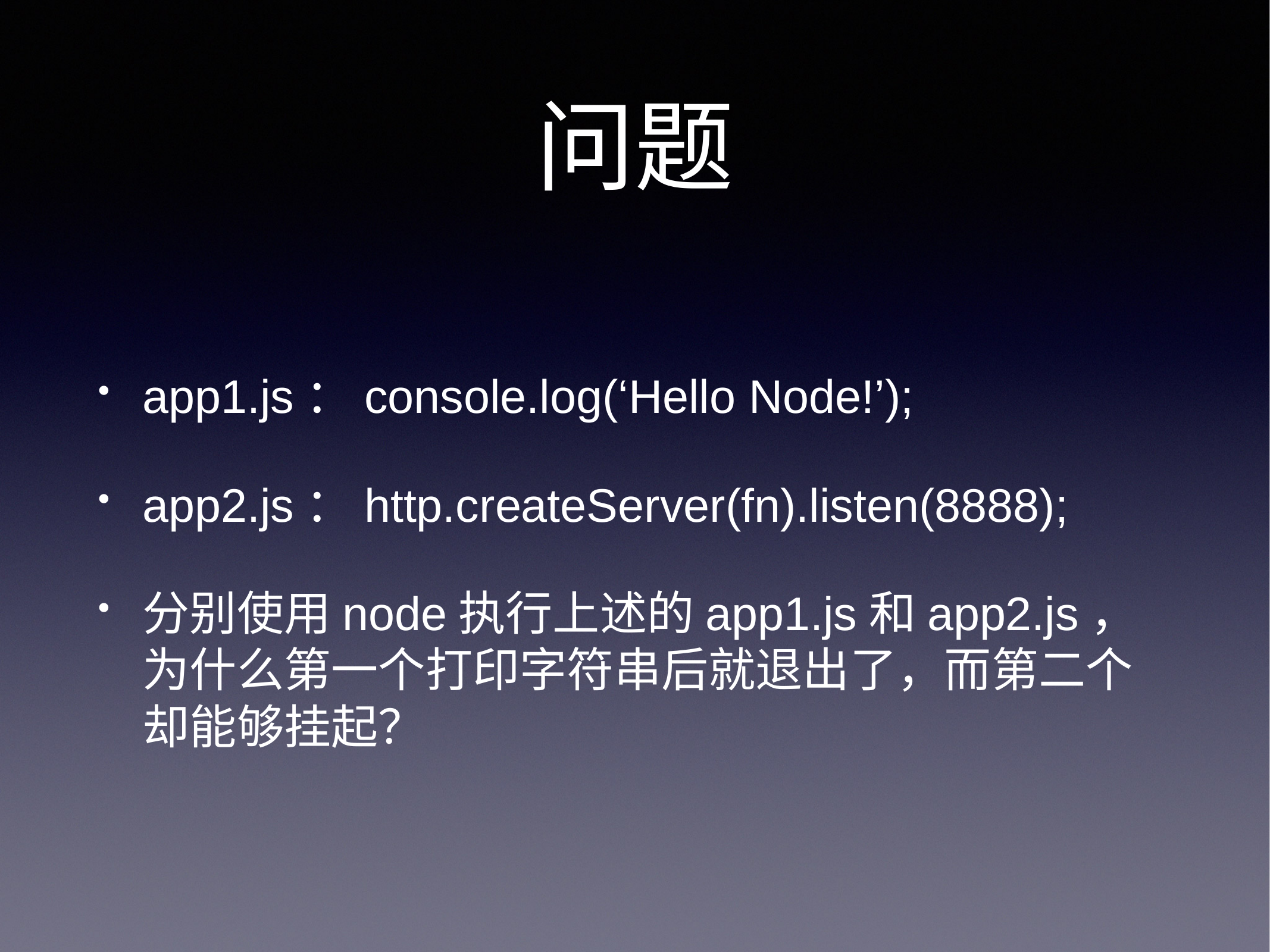

# 问题
app1.js：console.log(‘Hello Node!’);
app2.js：http.createServer(fn).listen(8888);
分别使用node执行上述的app1.js和app2.js，为什么第一个打印字符串后就退出了，而第二个却能够挂起？